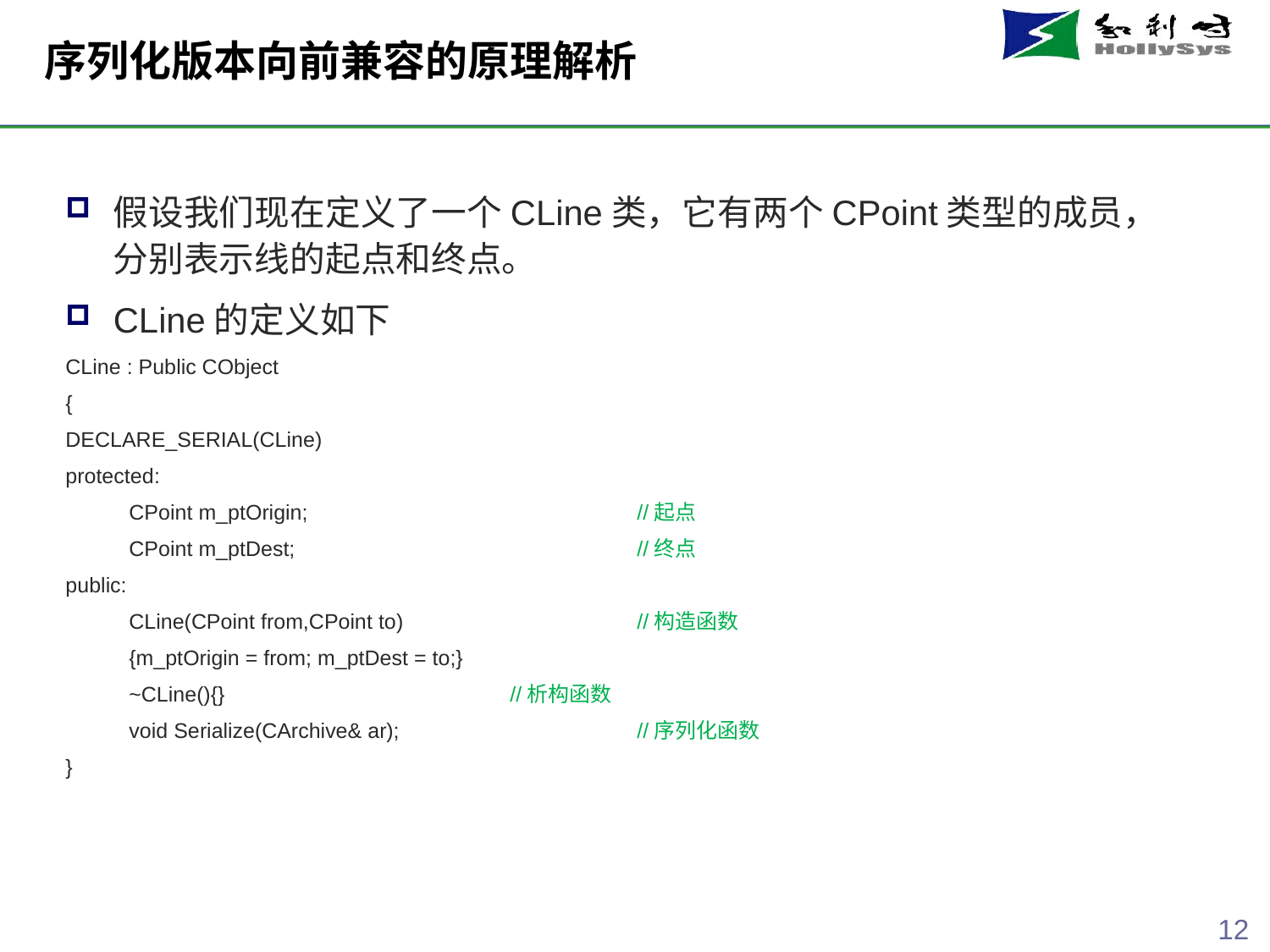

# 序列化版本向前兼容的原理解析
假设我们现在定义了一个CLine类，它有两个CPoint类型的成员，分别表示线的起点和终点。
CLine的定义如下
CLine : Public CObject
{
DECLARE_SERIAL(CLine)
protected:
CPoint m_ptOrigin;			//起点
CPoint m_ptDest;			//终点
public:
CLine(CPoint from,CPoint to)		//构造函数
{m_ptOrigin = from; m_ptDest = to;}
~CLine(){}			//析构函数
void Serialize(CArchive& ar);		//序列化函数
}